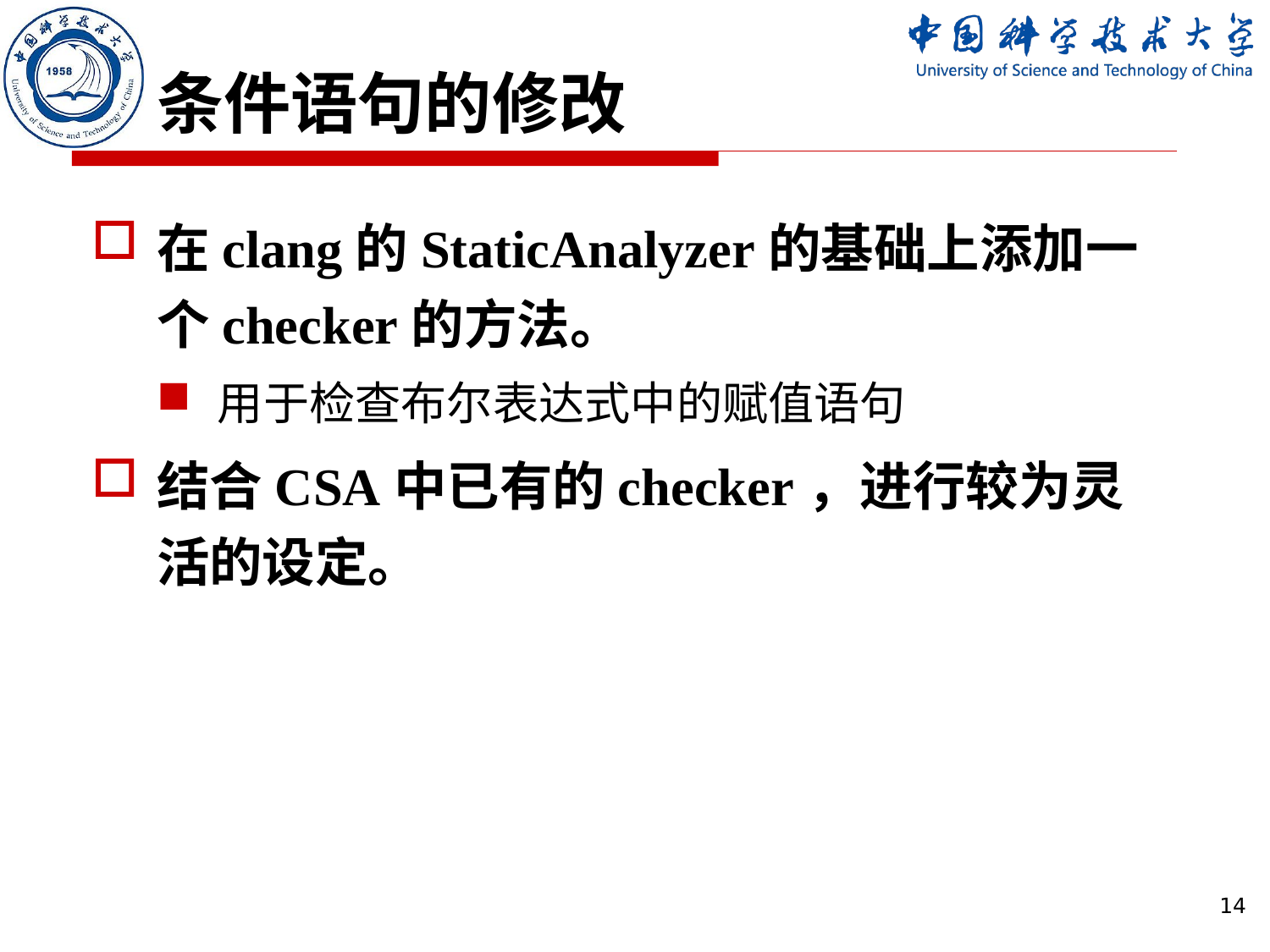

# 条件语句的修改
在clang的StaticAnalyzer的基础上添加一个checker的方法。
用于检查布尔表达式中的赋值语句
结合CSA中已有的checker，进行较为灵活的设定。

14